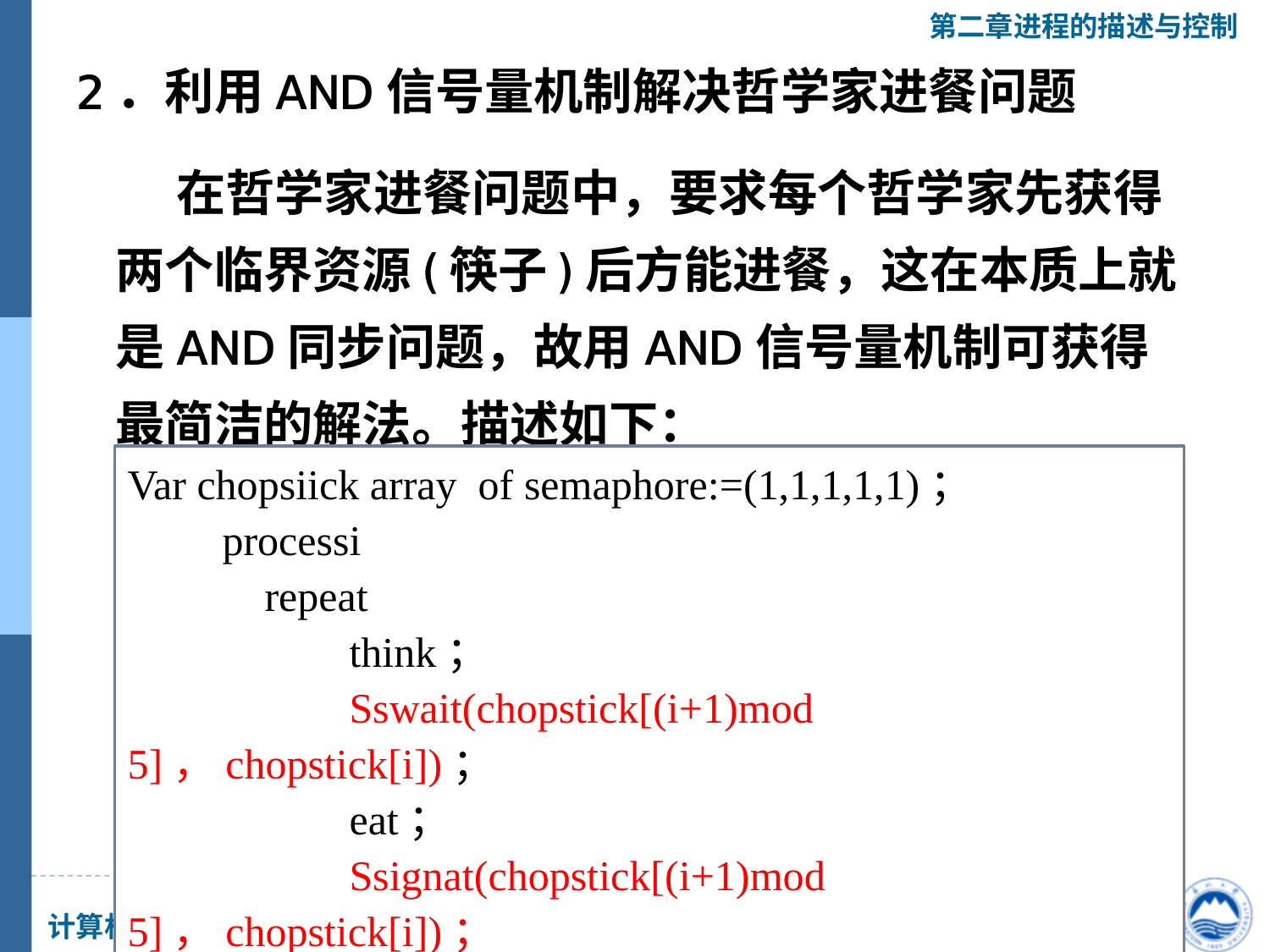

2．利用AND信号量机制解决哲学家进餐问题
　　在哲学家进餐问题中，要求每个哲学家先获得两个临界资源(筷子)后方能进餐，这在本质上就是AND同步问题，故用AND信号量机制可获得最简洁的解法。描述如下：

Var chopsiick array  of semaphore:=(1,1,1,1,1)；
　　processi
　　　repeat
　　　　　think；
　　　　　Sswait(chopstick[(i+1)mod 5]，chopstick[i])；
　　　　　eat；
　　　　　Ssignat(chopstick[(i+1)mod 5]，chopstick[i])；
　　　until false；